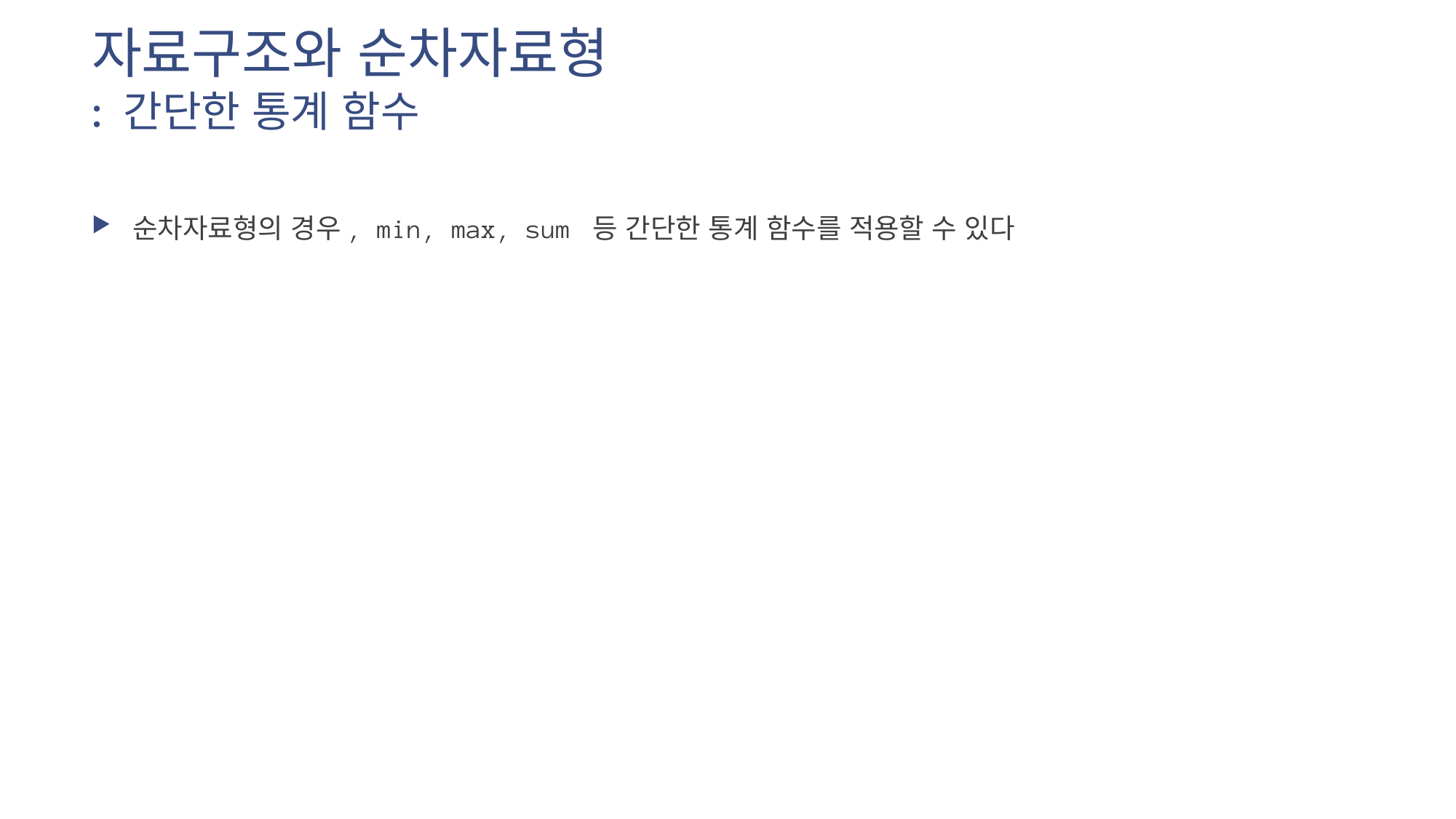

# 자료구조와 순차자료형 : 간단한 통계 함수

순차자료형의 경우, min, max, sum 등 간단한 통계 함수를 적용할 수 있다